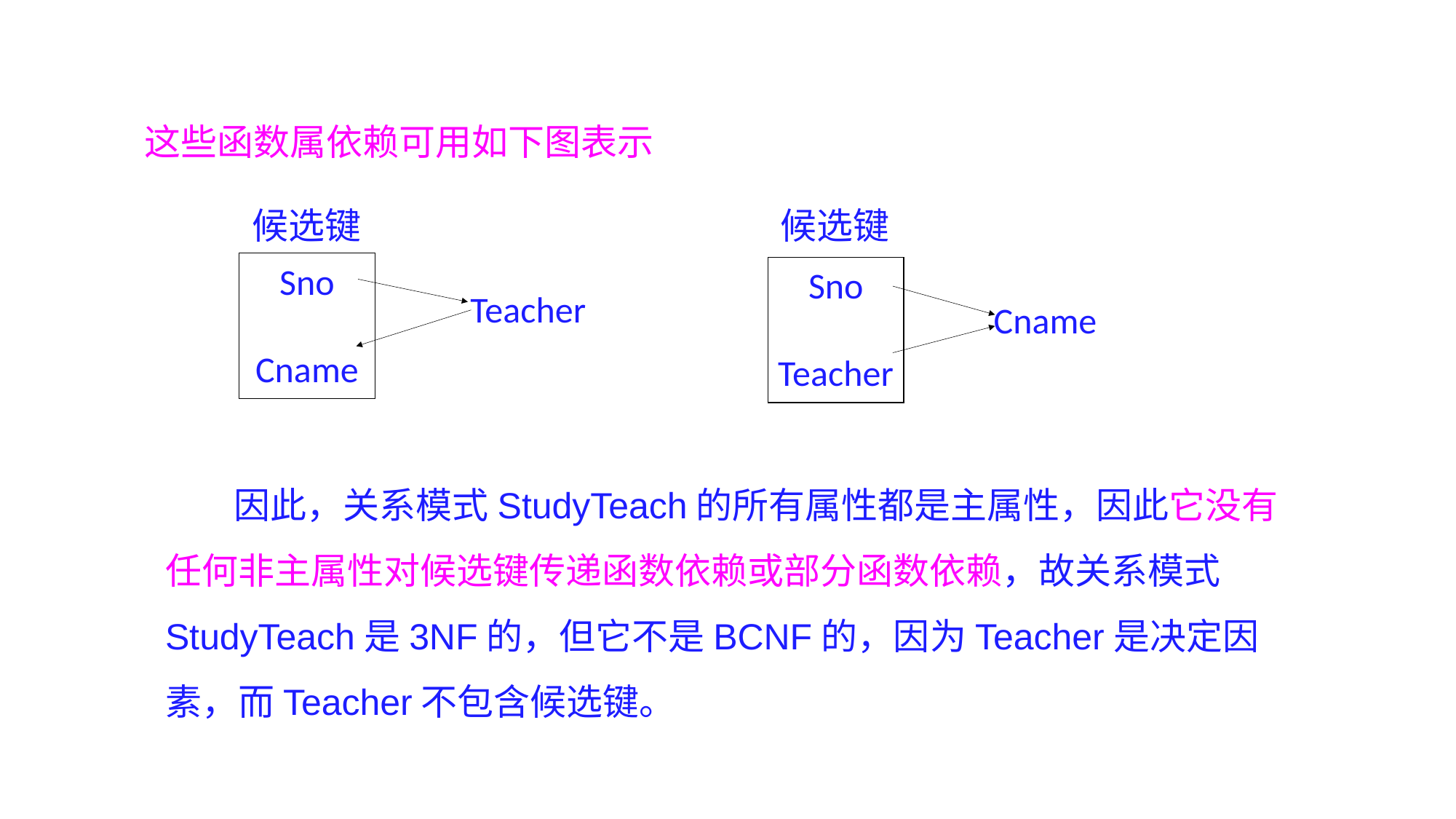

这些函数属依赖可用如下图表示
候选键
候选键
Sno

Cname
Sno

Teacher

Teacher

Cname

因此，关系模式StudyTeach的所有属性都是主属性，因此它没有任何非主属性对候选键传递函数依赖或部分函数依赖，故关系模式StudyTeach是3NF的，但它不是BCNF的，因为Teacher是决定因素，而Teacher不包含候选键。